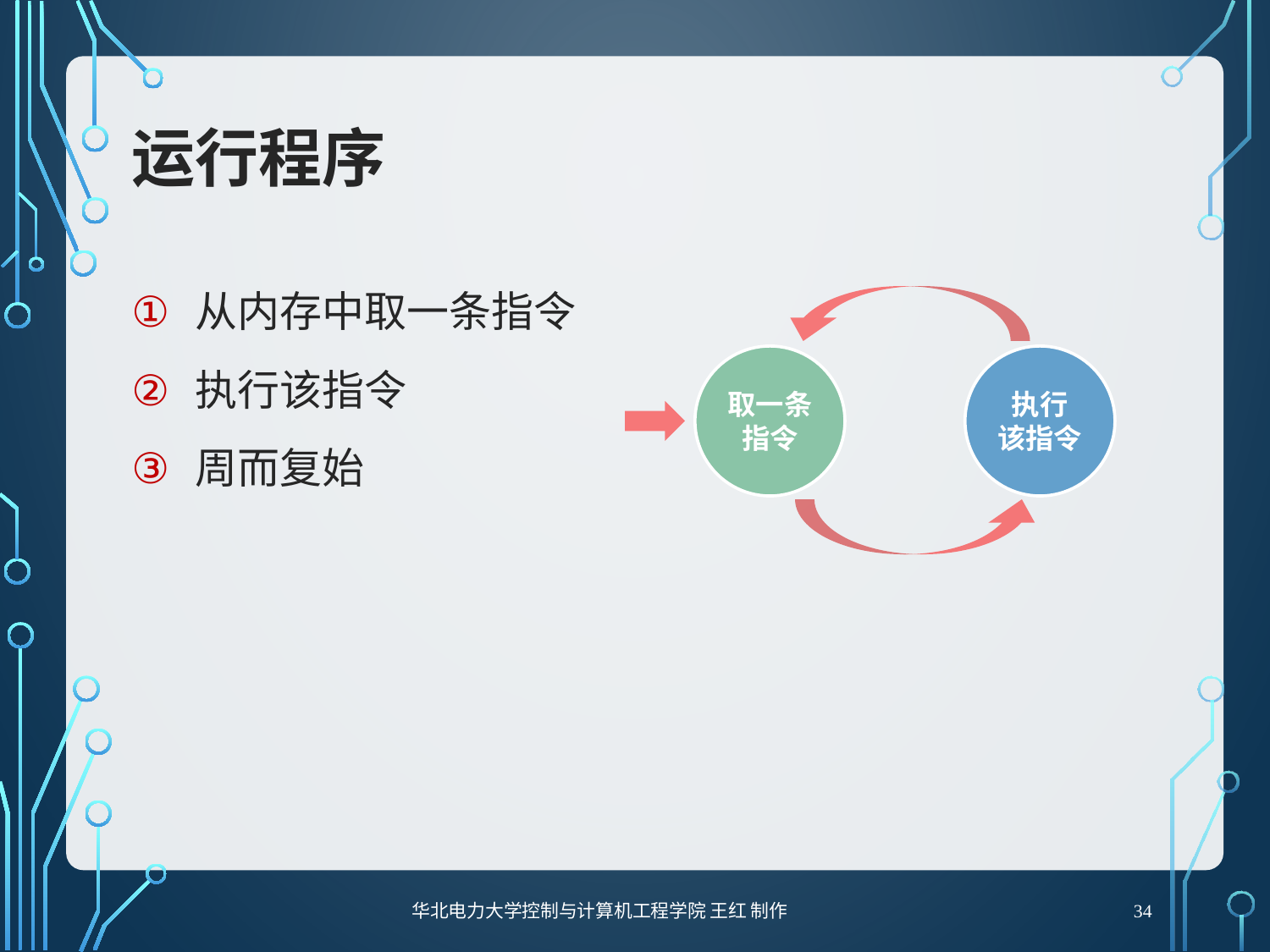

# 运行程序
从内存中取一条指令
执行该指令
周而复始

取一条指令
执行
该指令

34
华北电力大学控制与计算机工程学院 王红 制作